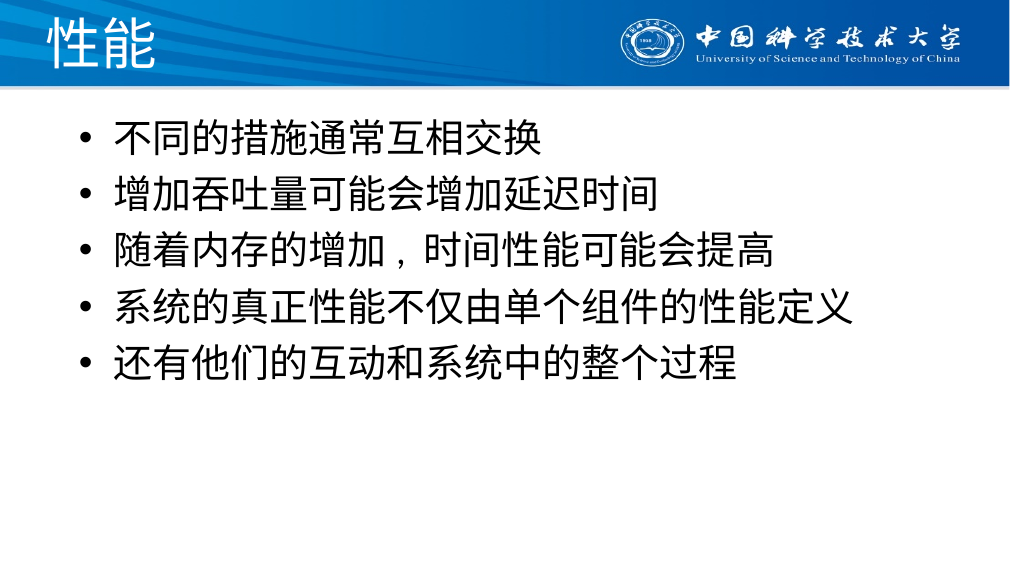

不同的措施通常互相交换
增加吞吐量可能会增加延迟时间
随着内存的增加, 时间性能可能会提高
系统的真正性能不仅由单个组件的性能定义
还有他们的互动和系统中的整个过程
# 性能